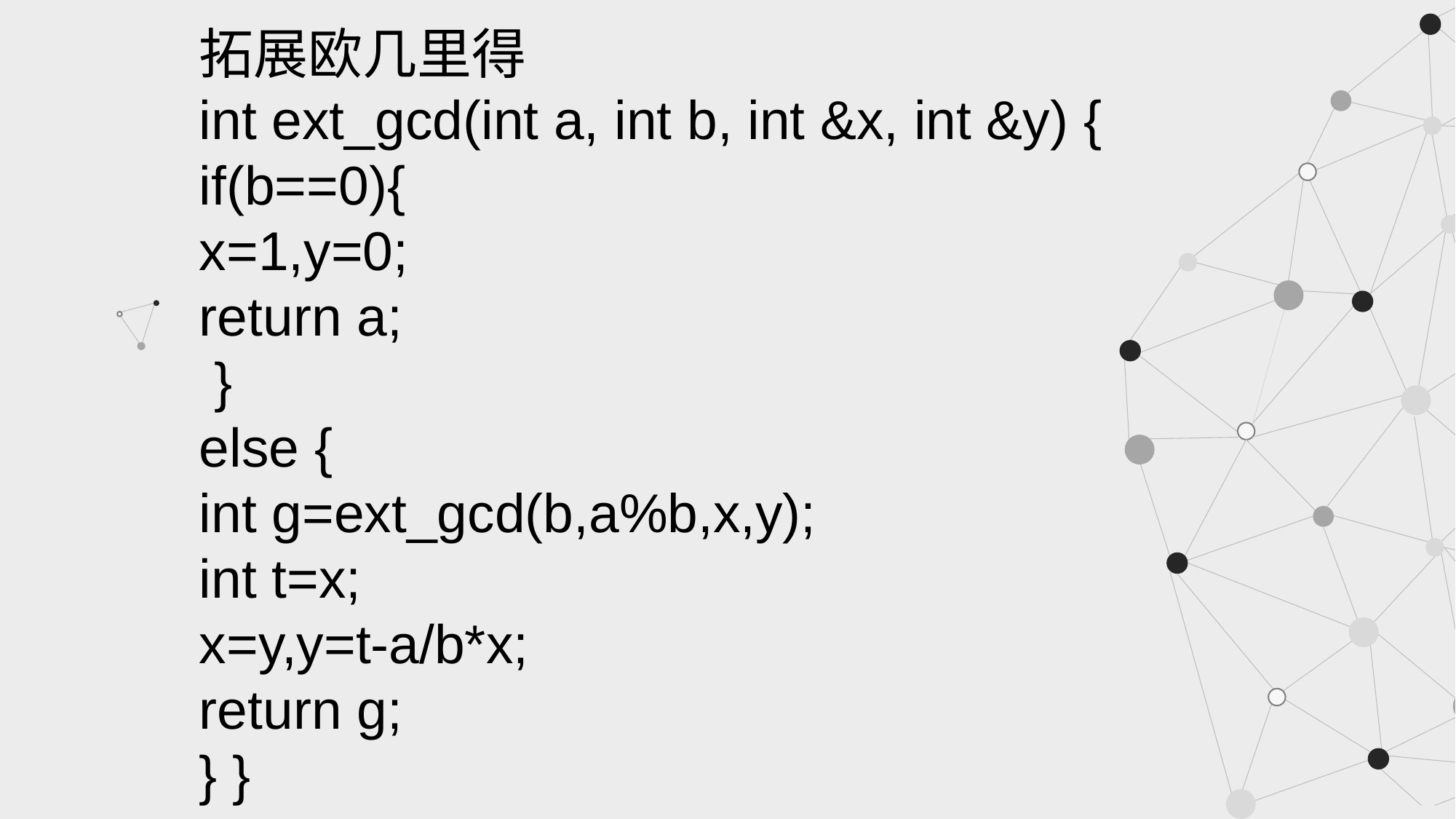

拓展欧几里得
int ext_gcd(int a, int b, int &x, int &y) {
if(b==0){
x=1,y=0;
return a;
 }
else {
int g=ext_gcd(b,a%b,x,y);
int t=x;
x=y,y=t-a/b*x;
return g;
} }